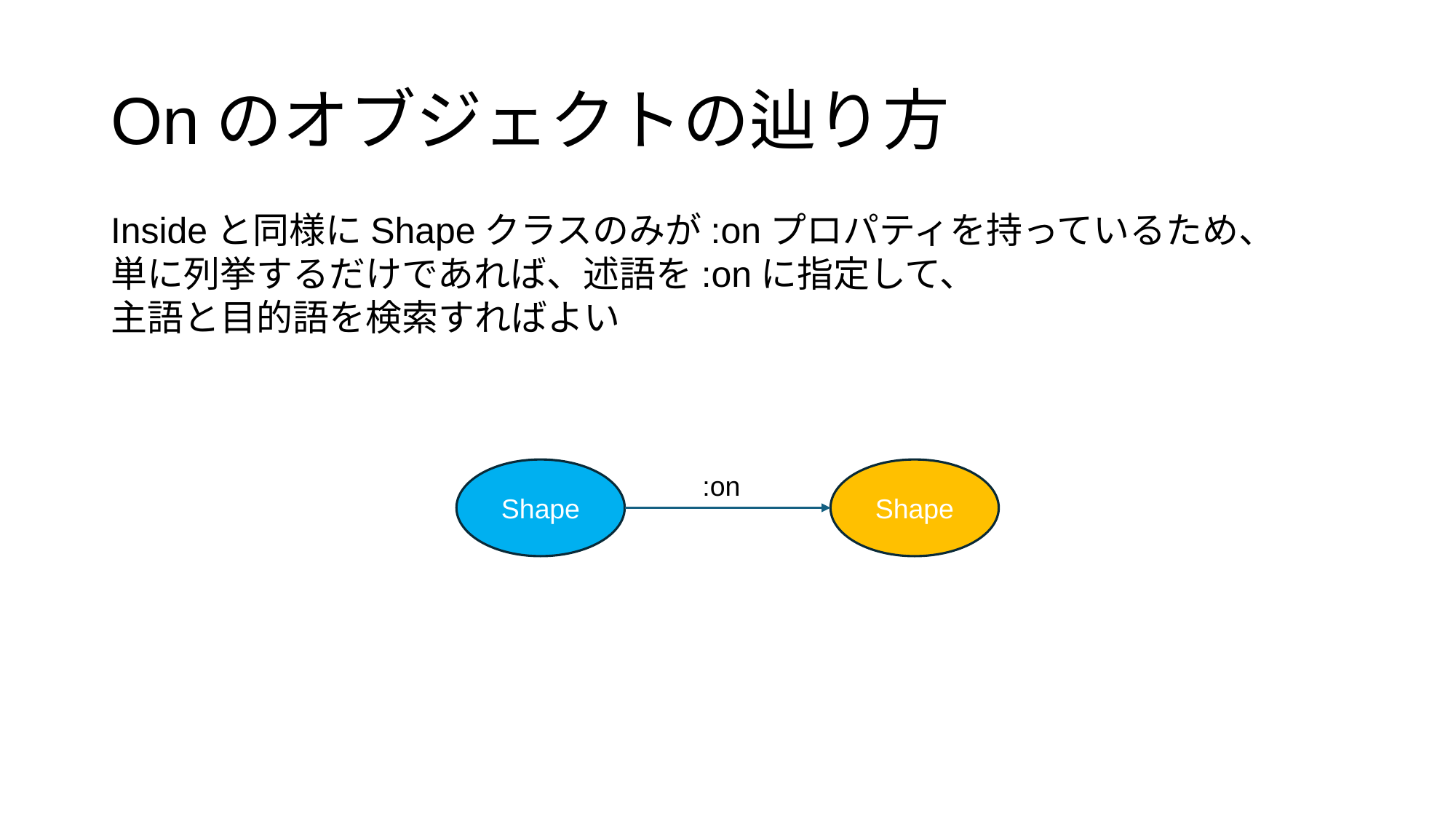

# Onのオブジェクトの辿り方
Insideと同様にShapeクラスのみが:onプロパティを持っているため、
単に列挙するだけであれば、述語を:onに指定して、
主語と目的語を検索すればよい
Shape
Shape
:on